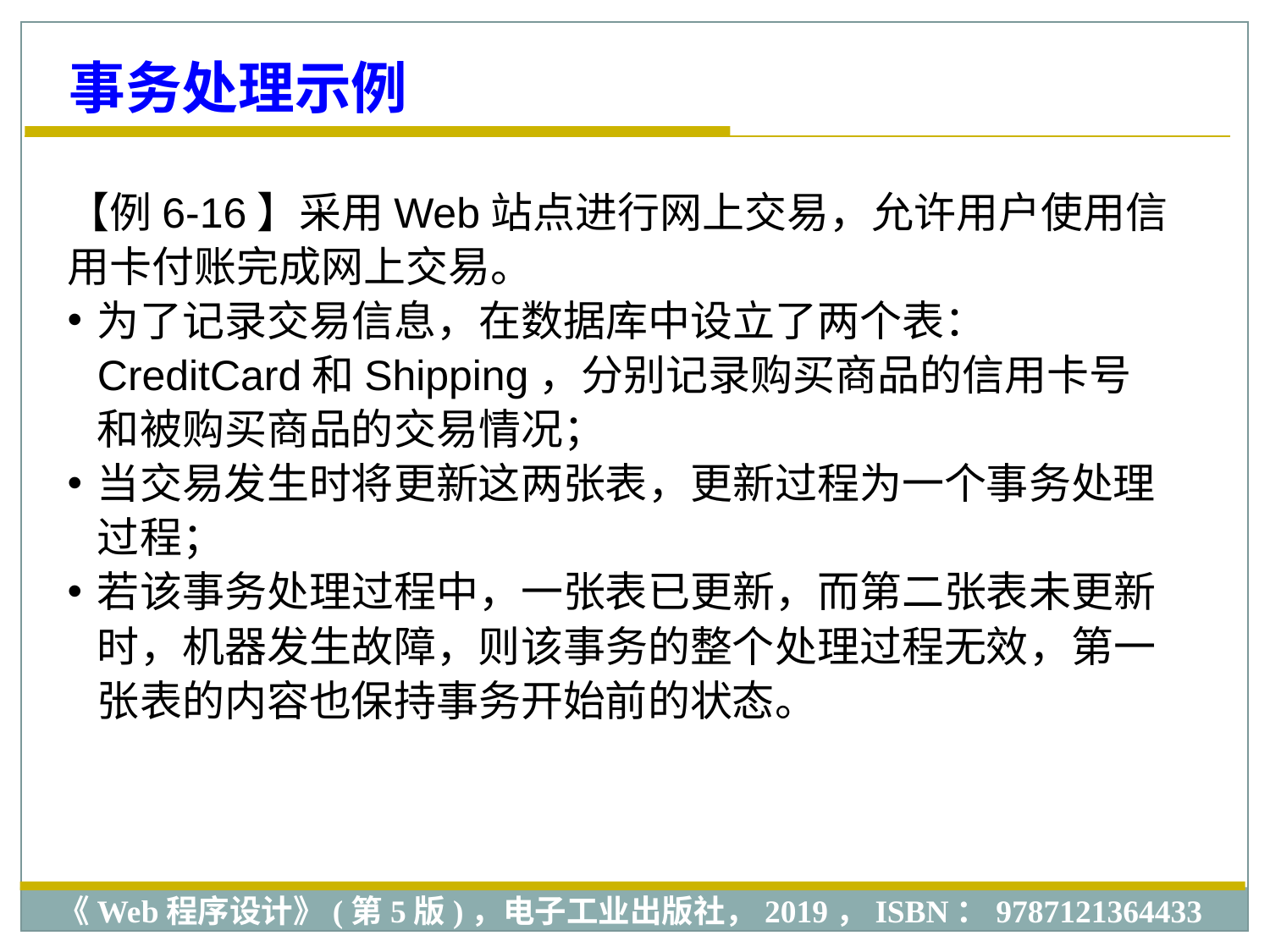

事务处理示例
【例6-16】采用Web站点进行网上交易，允许用户使用信用卡付账完成网上交易。
为了记录交易信息，在数据库中设立了两个表：CreditCard和Shipping，分别记录购买商品的信用卡号和被购买商品的交易情况；
当交易发生时将更新这两张表，更新过程为一个事务处理过程；
若该事务处理过程中，一张表已更新，而第二张表未更新时，机器发生故障，则该事务的整个处理过程无效，第一张表的内容也保持事务开始前的状态。